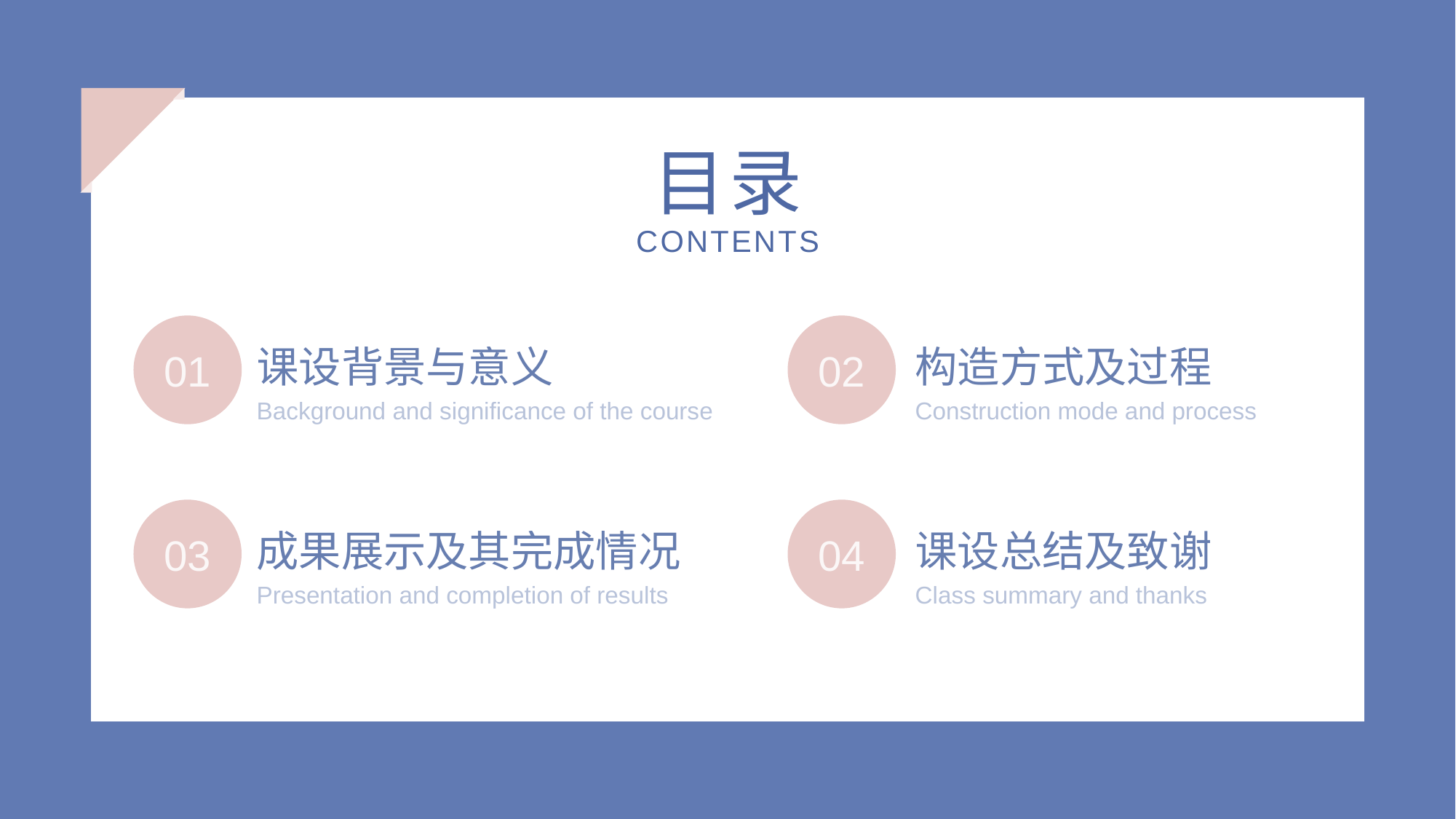

目录

CONTENTS

01

02
课设背景与意义
构造方式及过程
Background and significance of the course
Construction mode and process

03

04
成果展示及其完成情况
课设总结及致谢
Presentation and completion of results
Class summary and thanks